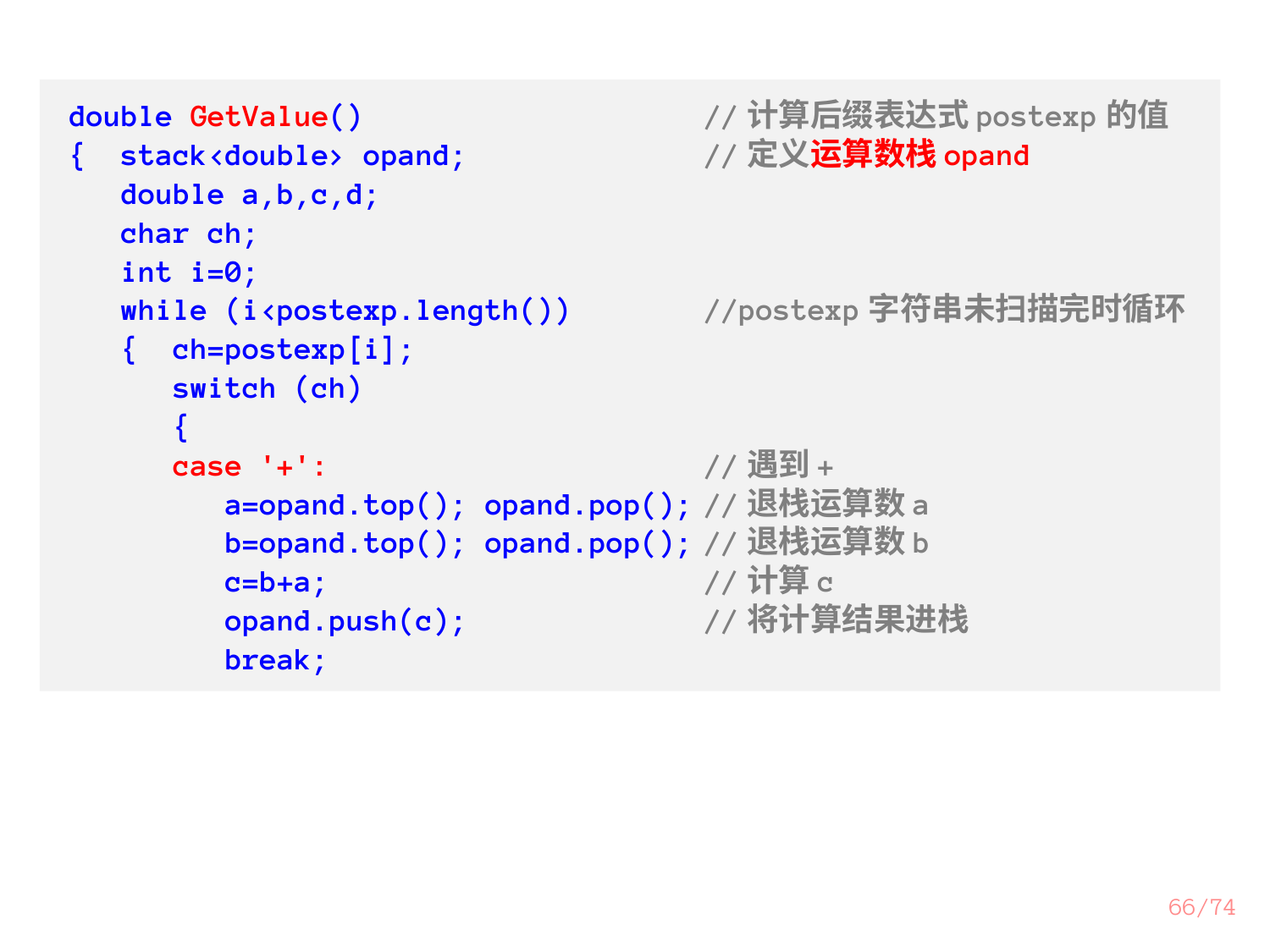

double GetValue()			//计算后缀表达式postexp的值
{  stack<double> opand;		//定义运算数栈opand
   double a,b,c,d;
   char ch;
   int i=0;
   while (i<postexp.length())		//postexp字符串未扫描完时循环
   {  ch=postexp[i];
      switch (ch)
      {
      case '+':			//遇到+
         a=opand.top(); opand.pop();	//退栈运算数a
         b=opand.top(); opand.pop();	//退栈运算数b
         c=b+a;			//计算c
         opand.push(c);		//将计算结果进栈
         break;
66/74